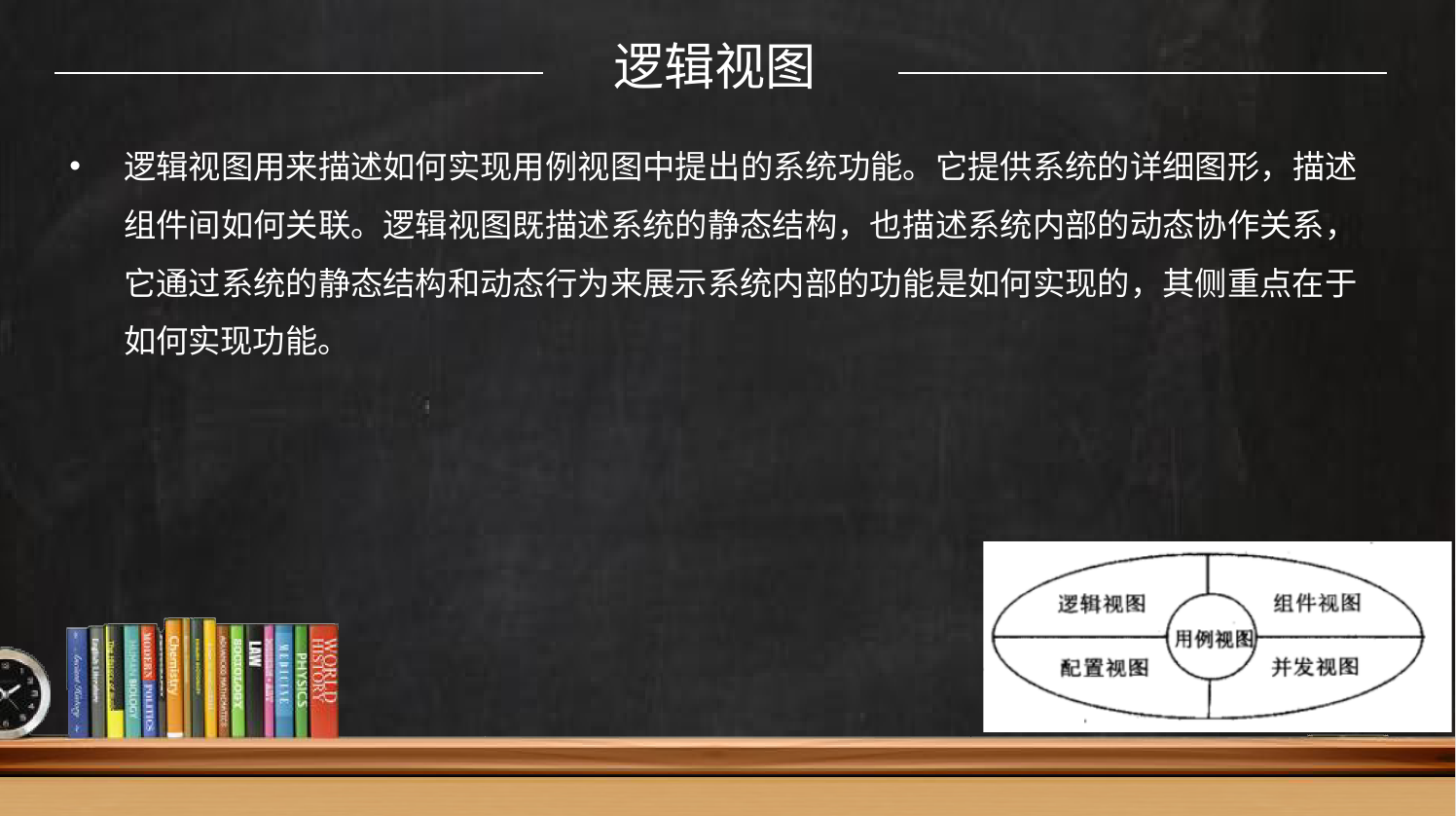

# 逻辑视图

逻辑视图用来描述如何实现用例视图中提出的系统功能。它提供系统的详细图形，描述 组件间如何关联。逻辑视图既描述系统的静态结构，也描述系统内部的动态协作关系， 它通过系统的静态结构和动态行为来展示系统内部的功能是如何实现的，其侧重点在于 如何实现功能。